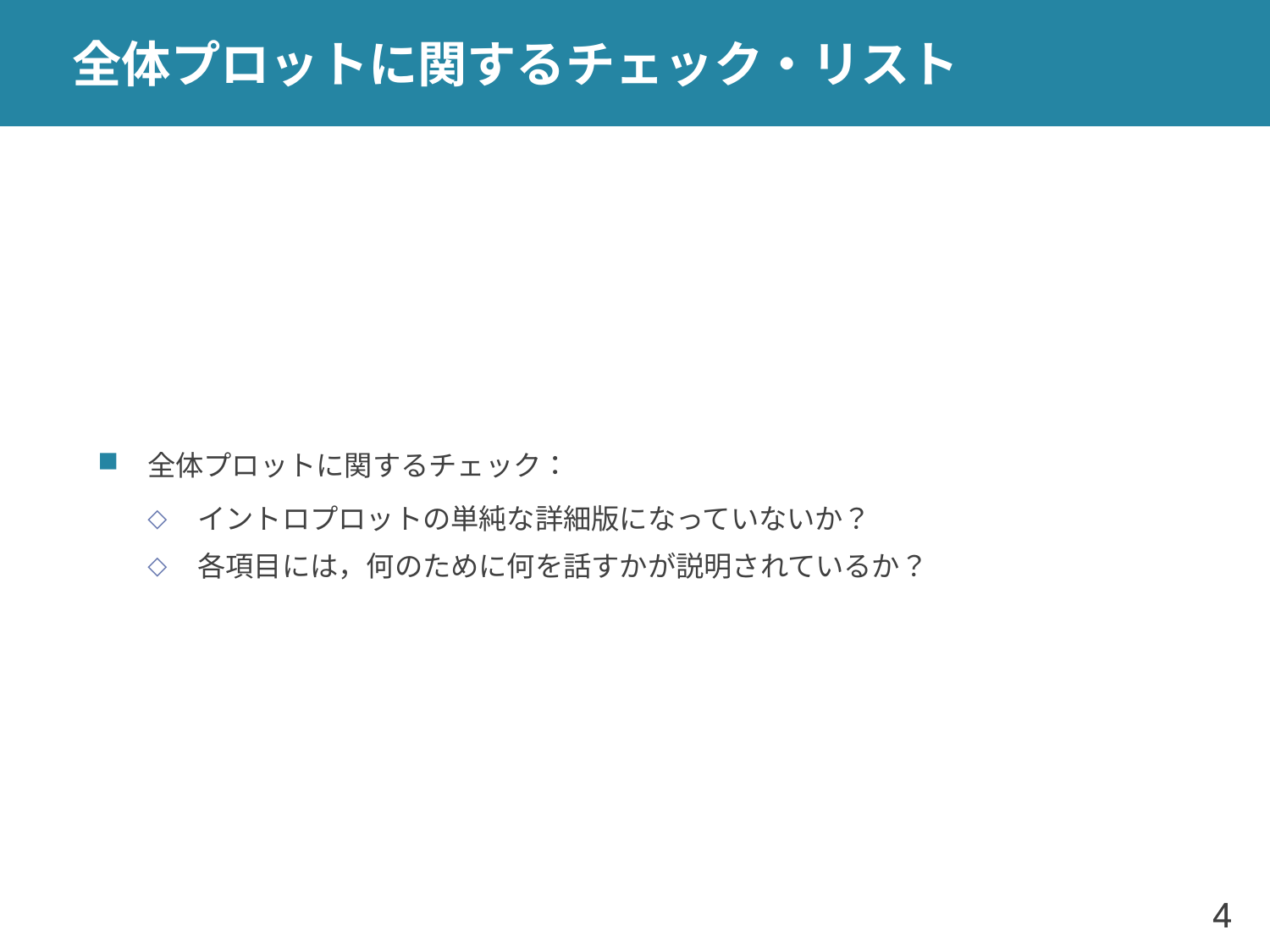

# 全体プロットに関するチェック・リスト
全体プロットに関するチェック：
イントロプロットの単純な詳細版になっていないか？
各項目には，何のために何を話すかが説明されているか？